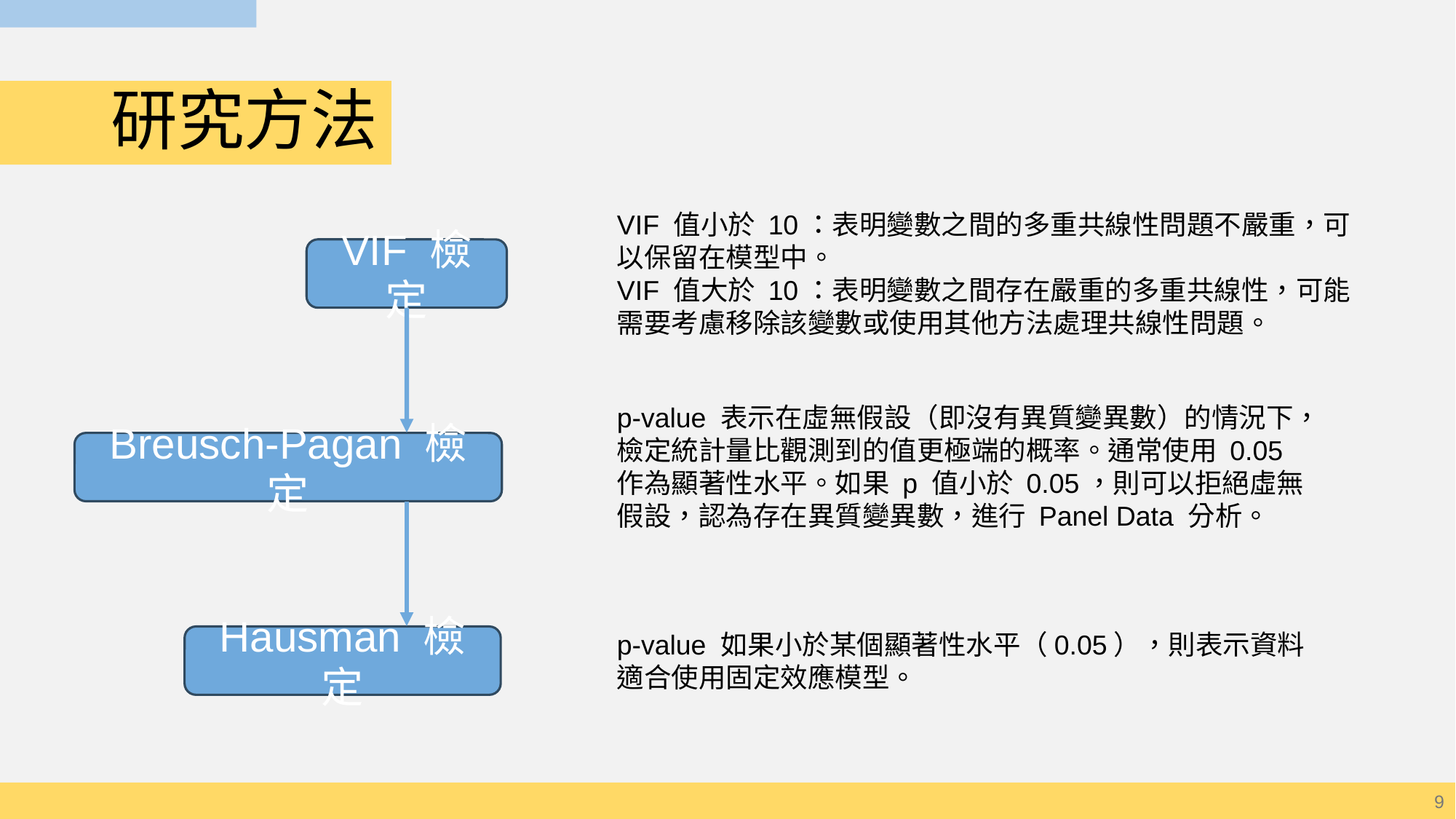

# 研究方法

VIF 值小於 10：表明變數之間的多重共線性問題不嚴重，可以保留在模型中。
VIF 值大於 10：表明變數之間存在嚴重的多重共線性，可能需要考慮移除該變數或使用其他方法處理共線性問題。
VIF 檢定
p-value 表示在虛無假設（即沒有異質變異數）的情況下，檢定統計量比觀測到的值更極端的概率。通常使用 0.05 作為顯著性水平。如果 p 值小於 0.05，則可以拒絕虛無假設，認為存在異質變異數，進行 Panel Data 分析。
Breusch-Pagan 檢定
p-value 如果小於某個顯著性水平（0.05），則表示資料適合使用固定效應模型。
Hausman 檢定
9